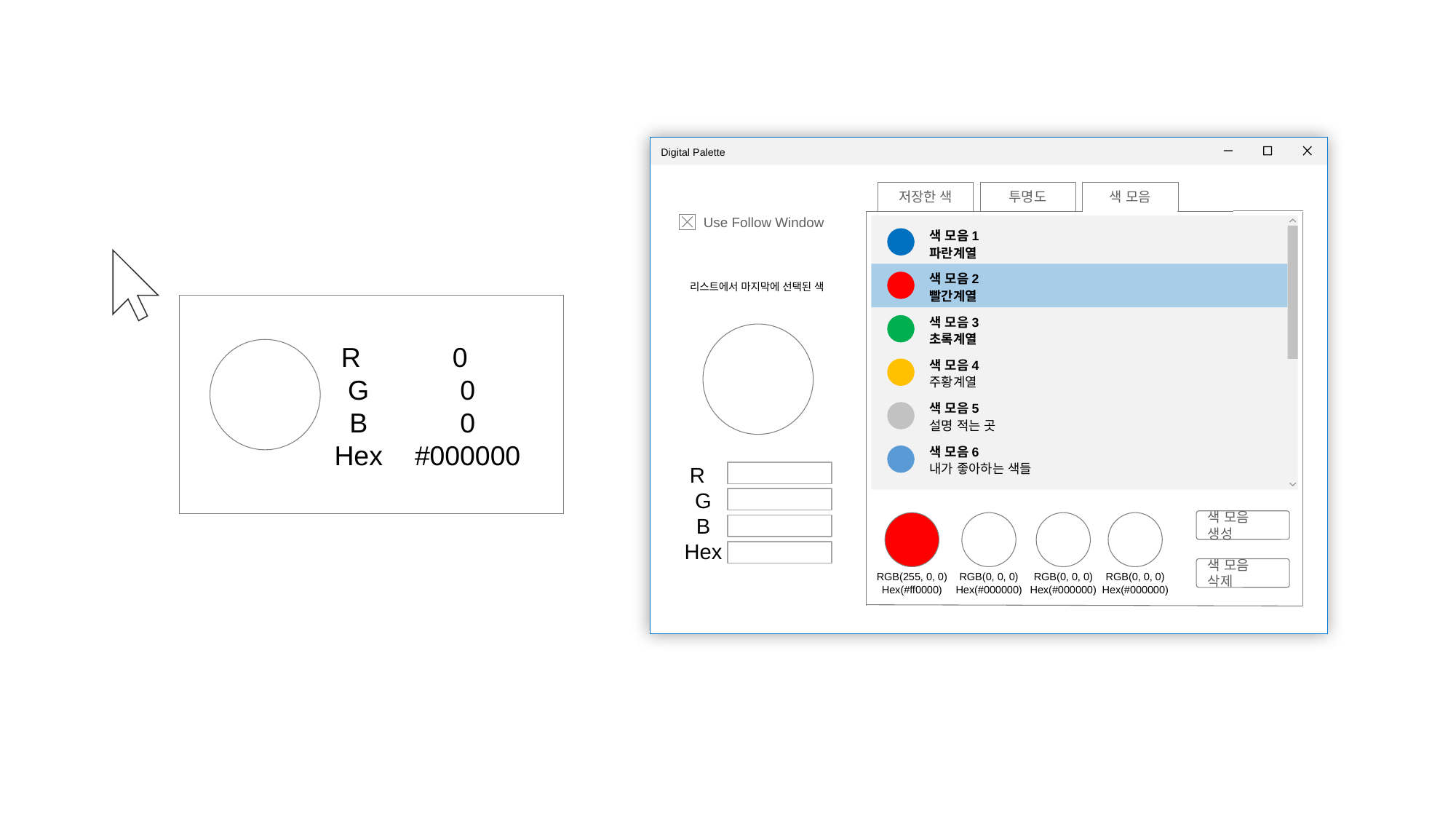

Digital Palette

저장한 색
색 모음
투명도
Use Follow Window

색 모음1
파란계열
색 모음2
빨간계열
색 모음3
초록계열
색 모음4
주황계열
색 모음5
설명 적는 곳
색 모음6
내가 좋아하는 색들

R
G
B
Hex
0
0
0
#000000
리스트에서 마지막에 선택된 색

R
G
B
Hex

색 모음 생성

RGB(255, 0, 0)
Hex(#ff0000)

RGB(0, 0, 0)
Hex(#000000)

RGB(0, 0, 0)
Hex(#000000)

RGB(0, 0, 0)
Hex(#000000)
색 모음 삭제